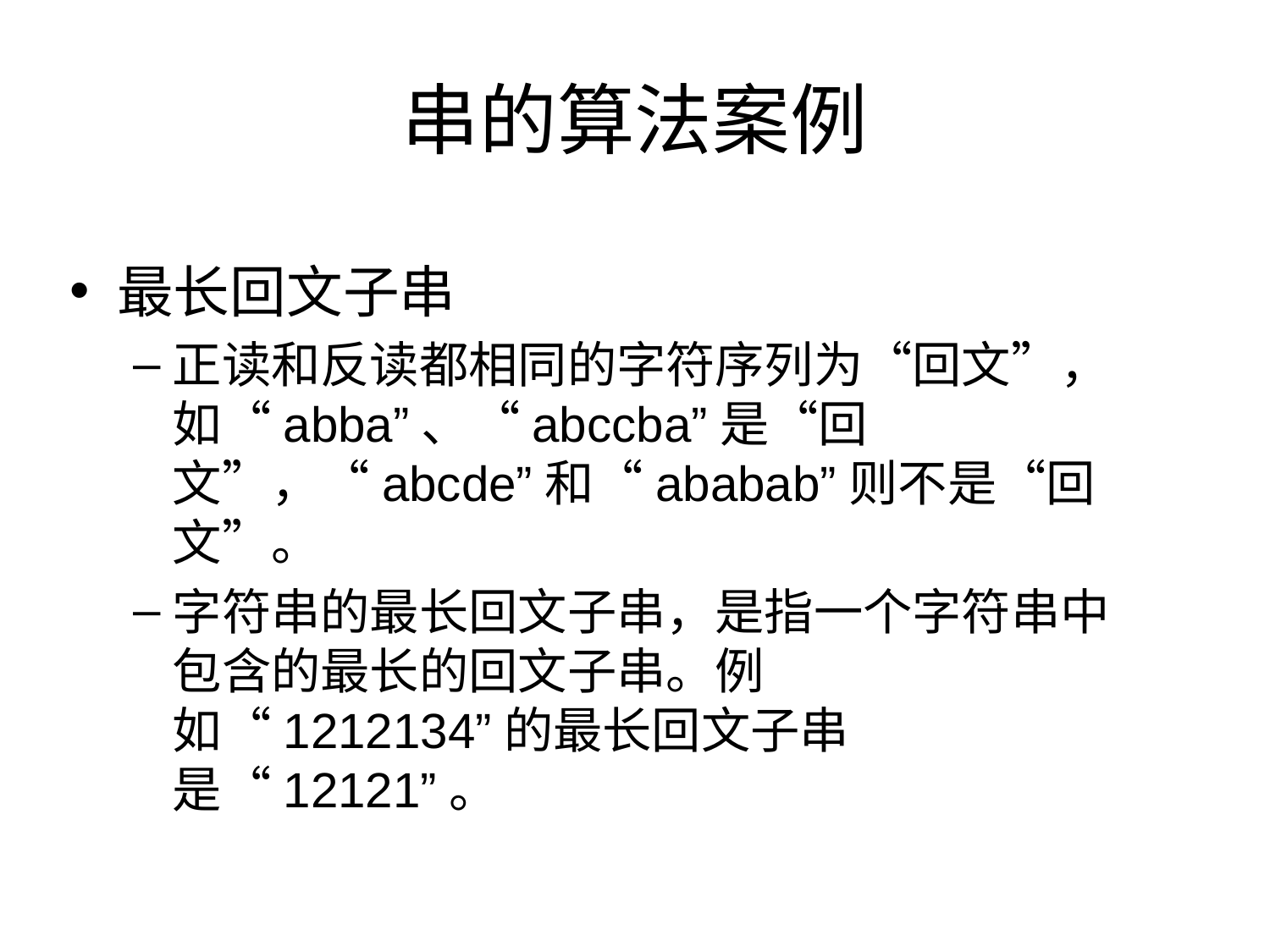

# 串的算法案例
最长回文子串
正读和反读都相同的字符序列为“回文”，如“abba”、“abccba”是“回文”，“abcde”和“ababab”则不是“回文”。
字符串的最长回文子串，是指一个字符串中包含的最长的回文子串。例如“1212134”的最长回文子串是“12121”。